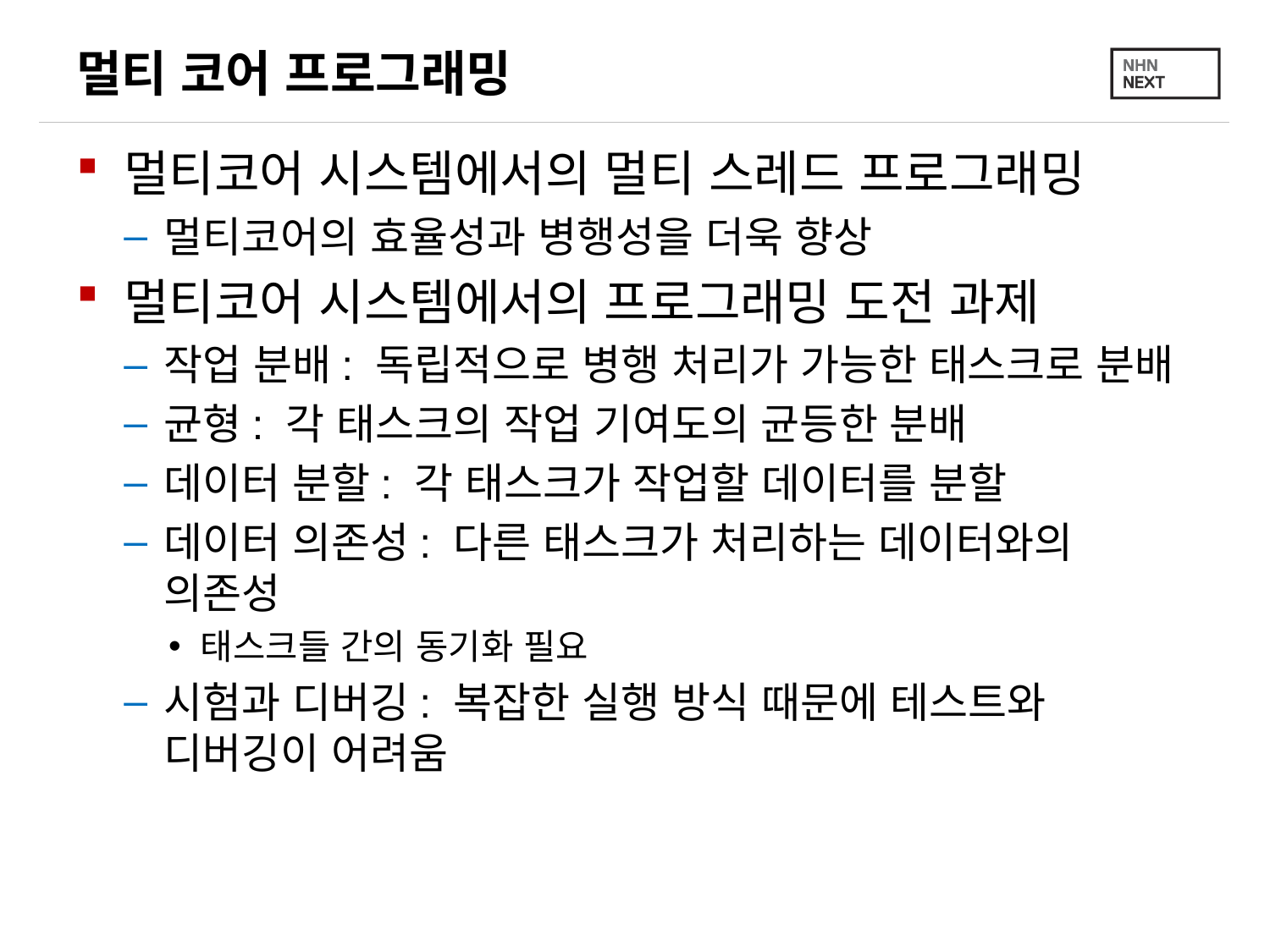

# 멀티 코어 프로그래밍
멀티코어 시스템에서의 멀티 스레드 프로그래밍
멀티코어의 효율성과 병행성을 더욱 향상
멀티코어 시스템에서의 프로그래밍 도전 과제
작업 분배: 독립적으로 병행 처리가 가능한 태스크로 분배
균형: 각 태스크의 작업 기여도의 균등한 분배
데이터 분할: 각 태스크가 작업할 데이터를 분할
데이터 의존성: 다른 태스크가 처리하는 데이터와의 의존성
태스크들 간의 동기화 필요
시험과 디버깅: 복잡한 실행 방식 때문에 테스트와 디버깅이 어려움